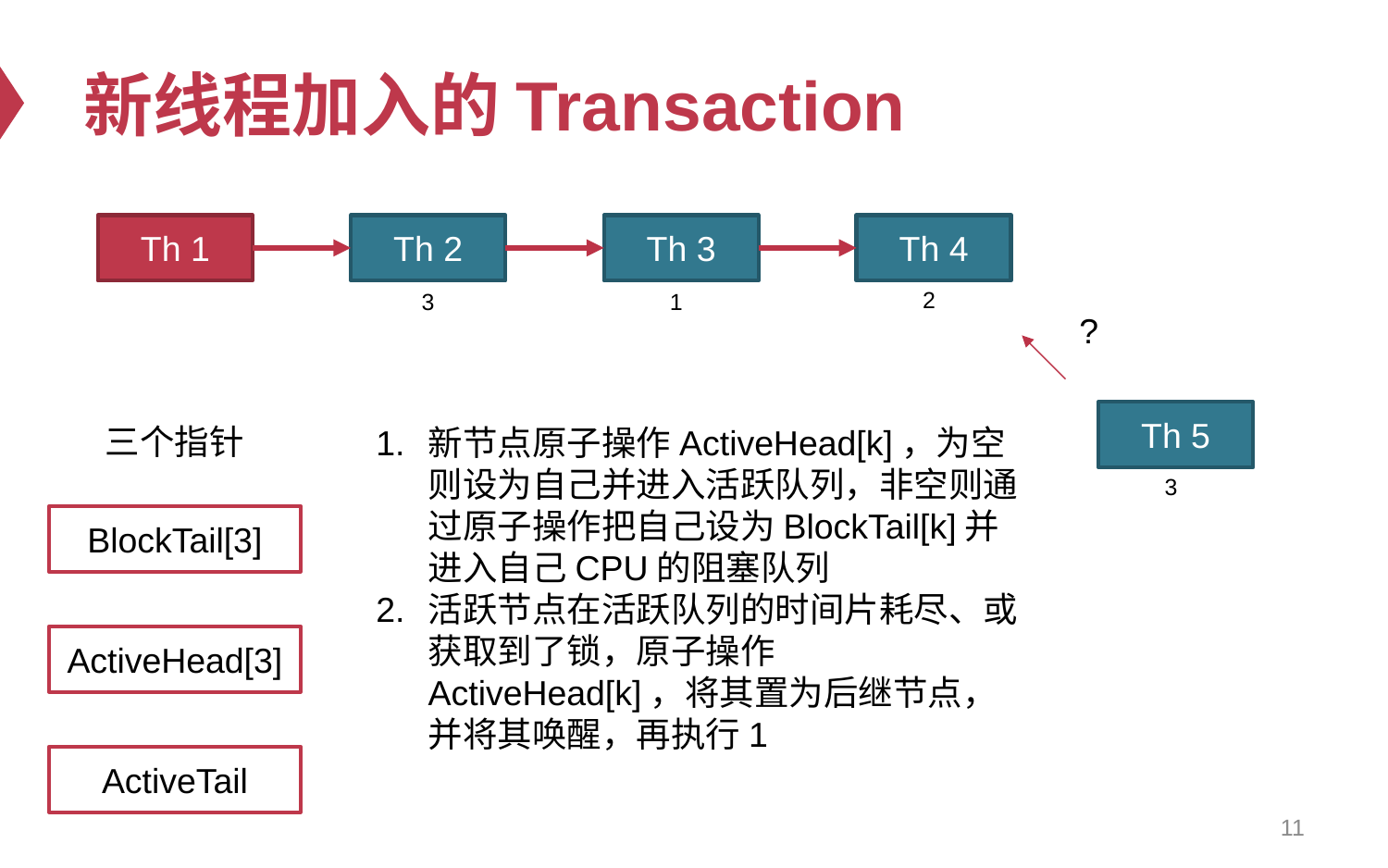

# 新线程加入的Transaction
Th 1
Th 2
Th 3
Th 4
2
1
3
?
Th 5
三个指针
新节点原子操作ActiveHead[k]，为空则设为自己并进入活跃队列，非空则通过原子操作把自己设为BlockTail[k]并进入自己CPU的阻塞队列
活跃节点在活跃队列的时间片耗尽、或获取到了锁，原子操作ActiveHead[k]，将其置为后继节点，并将其唤醒，再执行1
3
BlockTail[3]
ActiveHead[3]
ActiveTail
11